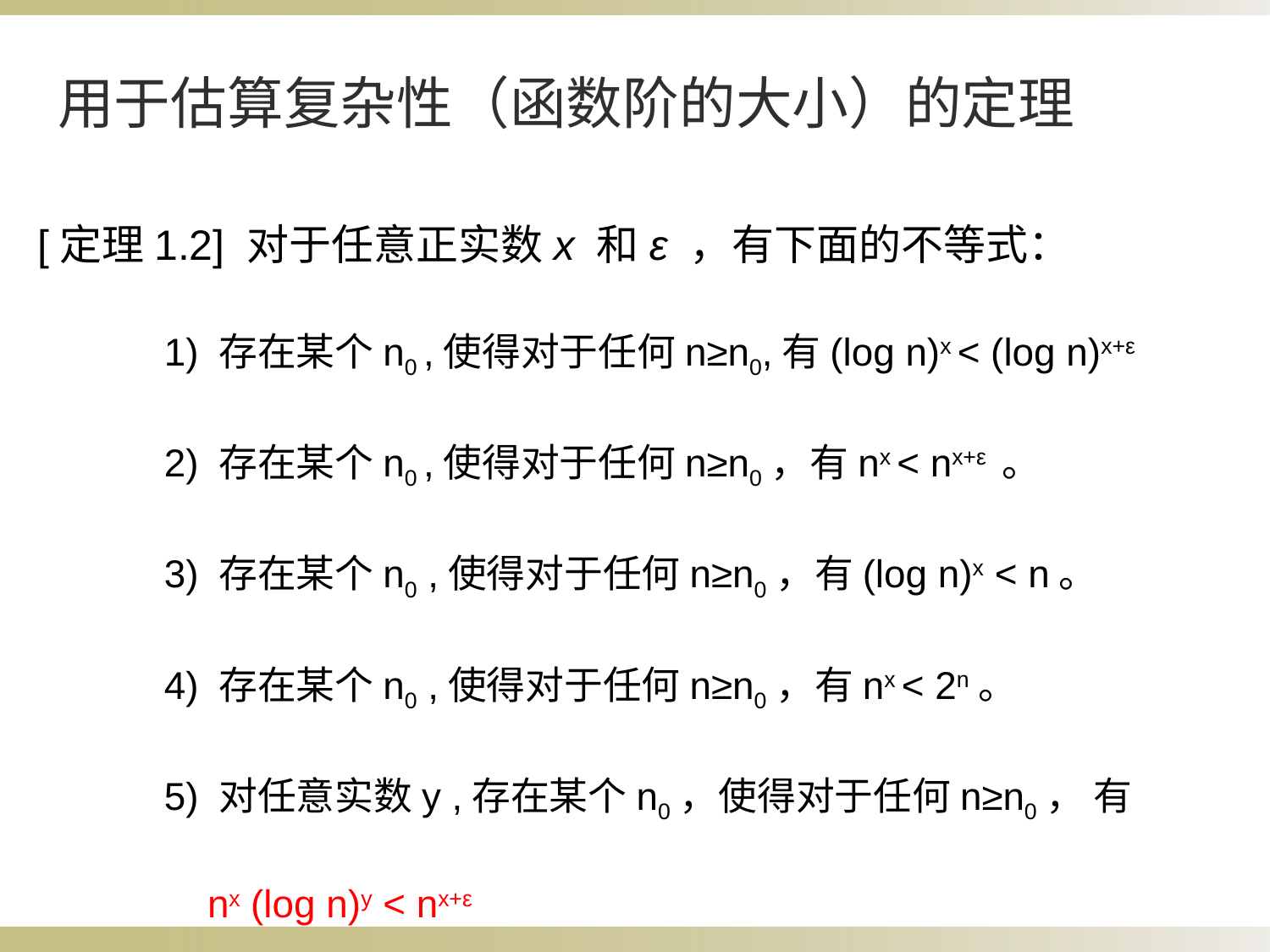

# 用于估算复杂性（函数阶的大小）的定理
[定理1.2] 对于任意正实数x 和ε ，有下面的不等式：
1) 存在某个n0 ,使得对于任何n≥n0,有(log n)x < (log n)x+ε
2) 存在某个n0 ,使得对于任何n≥n0，有nx < nx+ε 。
3) 存在某个n0 ,使得对于任何n≥n0，有(log n)x < n。
4) 存在某个n0 ,使得对于任何n≥n0，有nx < 2n。
5) 对任意实数y ,存在某个n0，使得对于任何n≥n0， 有
    nx (log n)y < nx+ε